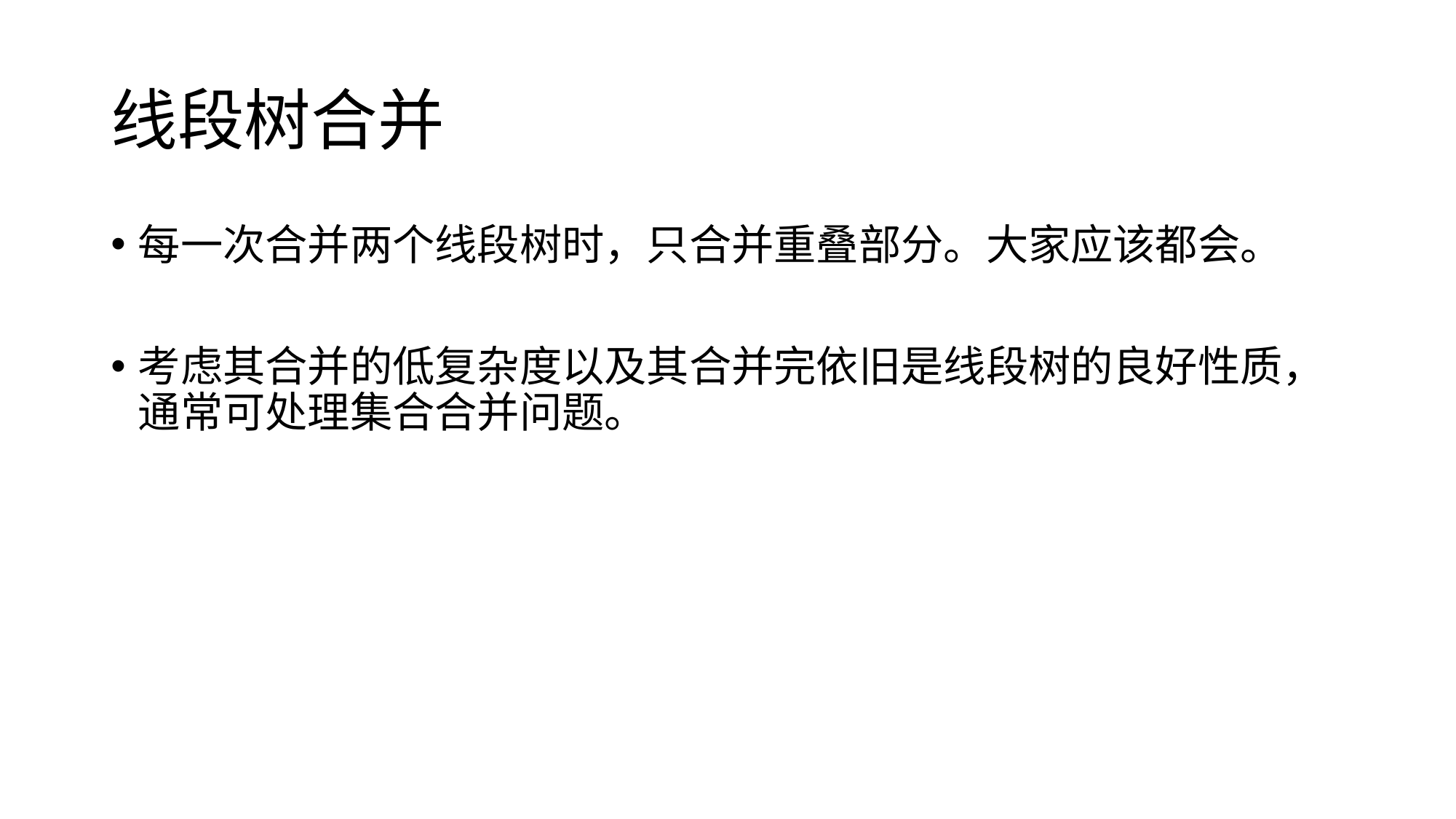

# 线段树合并
每一次合并两个线段树时，只合并重叠部分。大家应该都会。

考虑其合并的低复杂度以及其合并完依旧是线段树的良好性质，通常可处理集合合并问题。